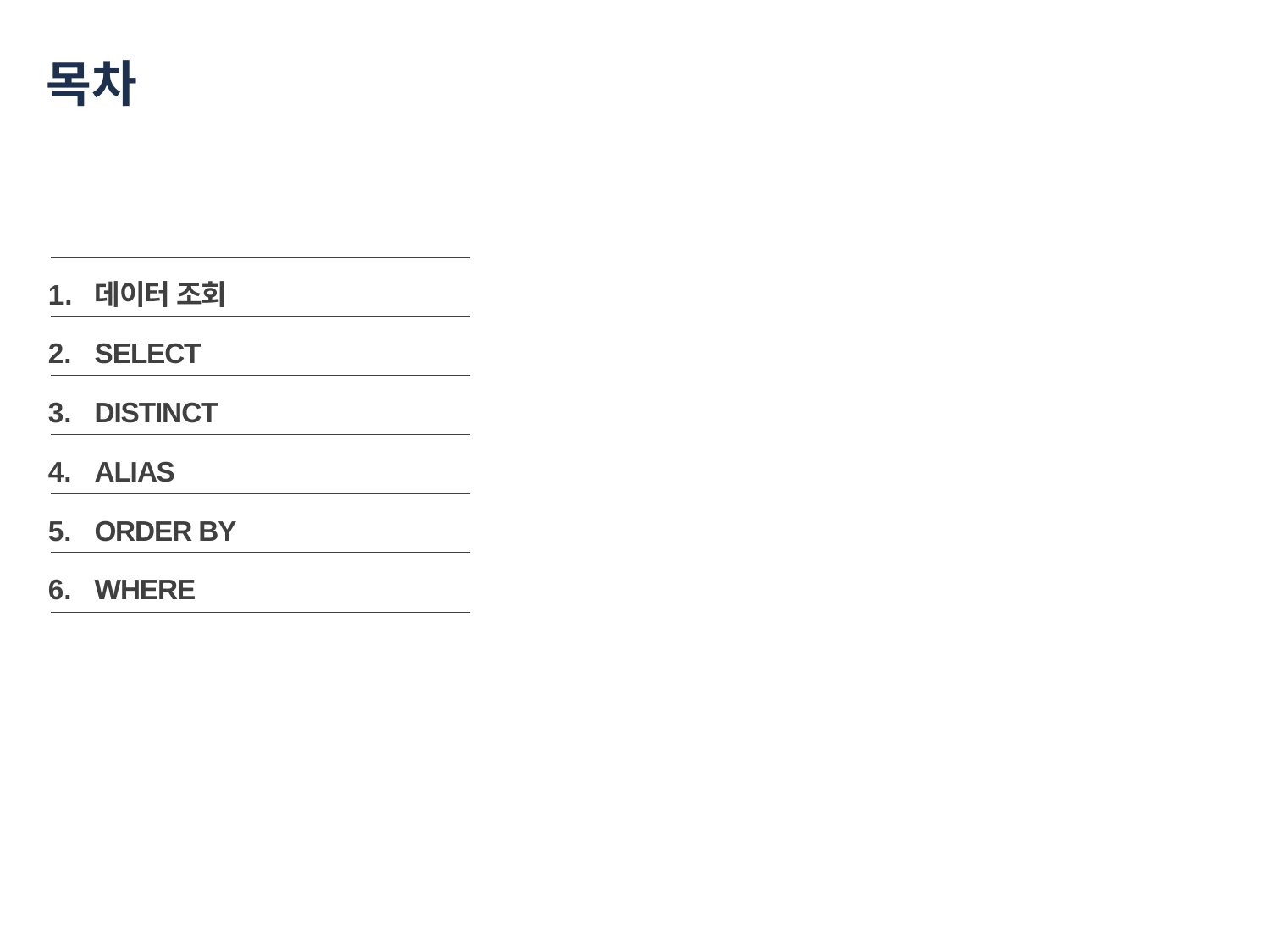

# 목차
데이터 조회
SELECT
DISTINCT
ALIAS
ORDER BY
WHERE